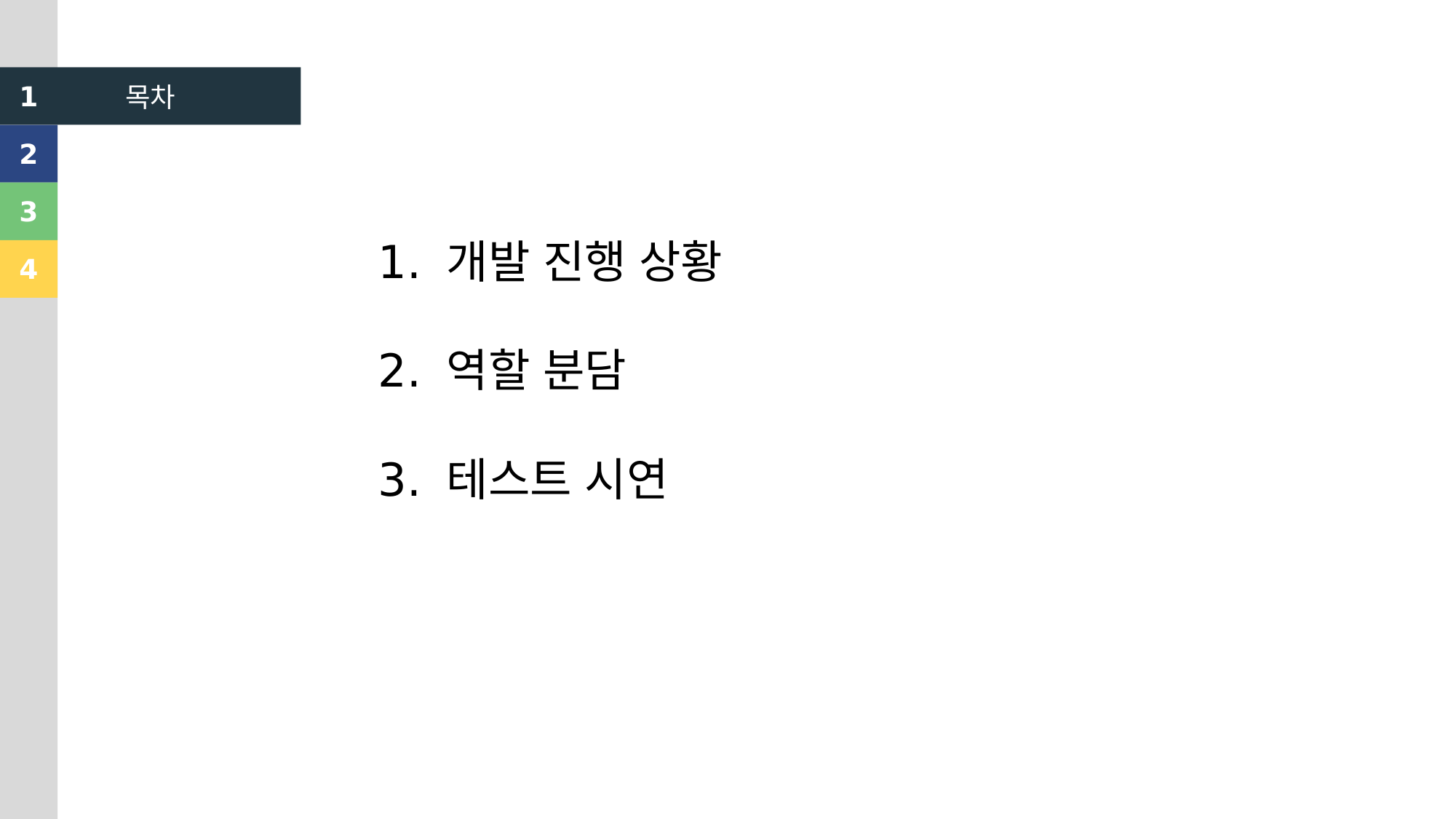

목차
1

2

3
1. 개발 진행 상황

2. 역할 분담

3. 테스트 시연

4